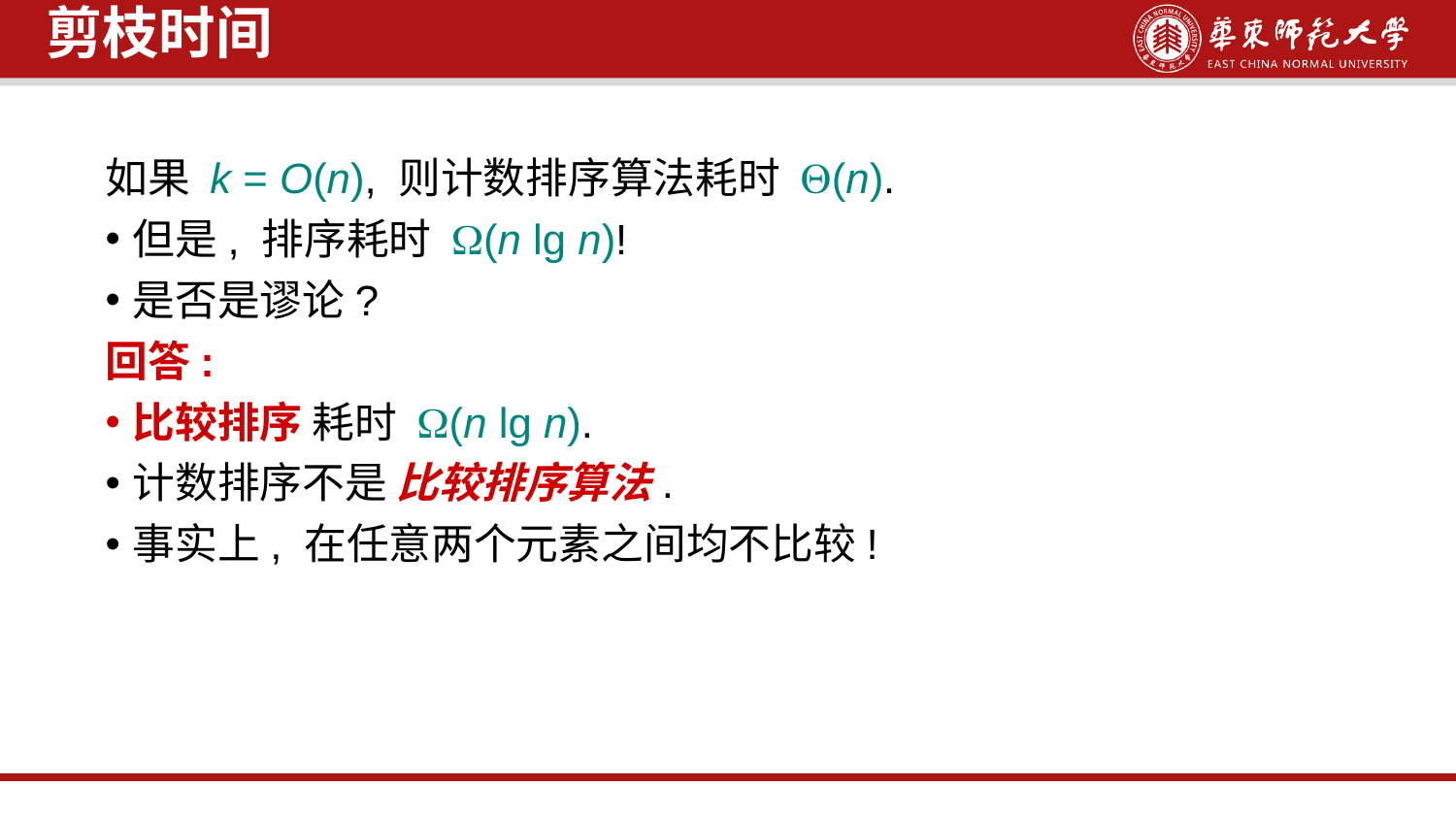

剪枝时间
如果 k = O(n), 则计数排序算法耗时 Θ(n).
但是, 排序耗时 Ω(n lg n)!
是否是谬论?
回答:
比较排序 耗时 Ω(n lg n).
计数排序不是 比较排序算法.
事实上, 在任意两个元素之间均不比较!